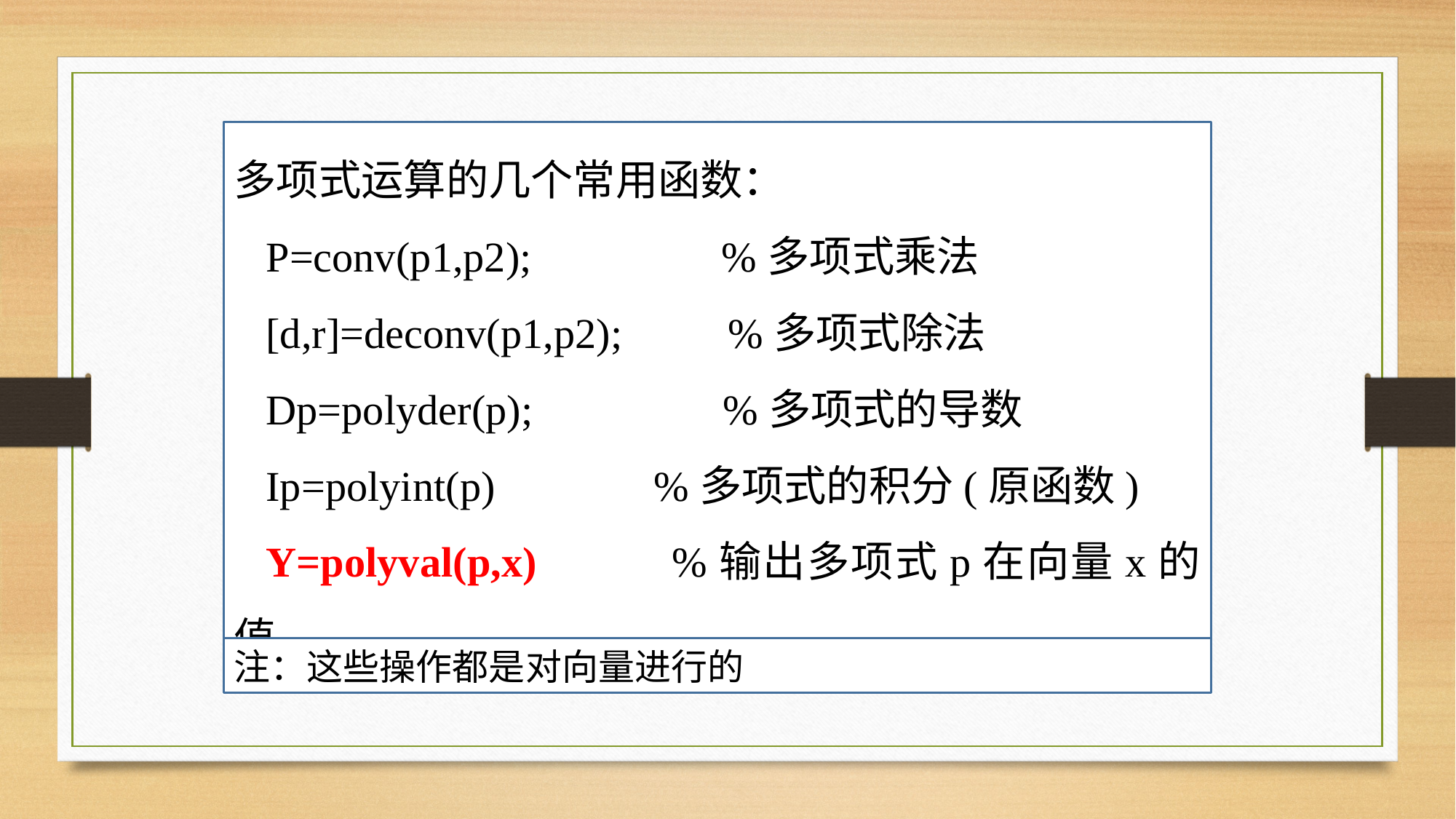

多项式运算的几个常用函数：
P=conv(p1,p2);                  %多项式乘法
[d,r]=deconv(p1,p2);          %多项式除法
Dp=polyder(p);                  %多项式的导数
Ip=polyint(p)               %多项式的积分(原函数)
Y=polyval(p,x)           %输出多项式p在向量x的值
注：这些操作都是对向量进行的